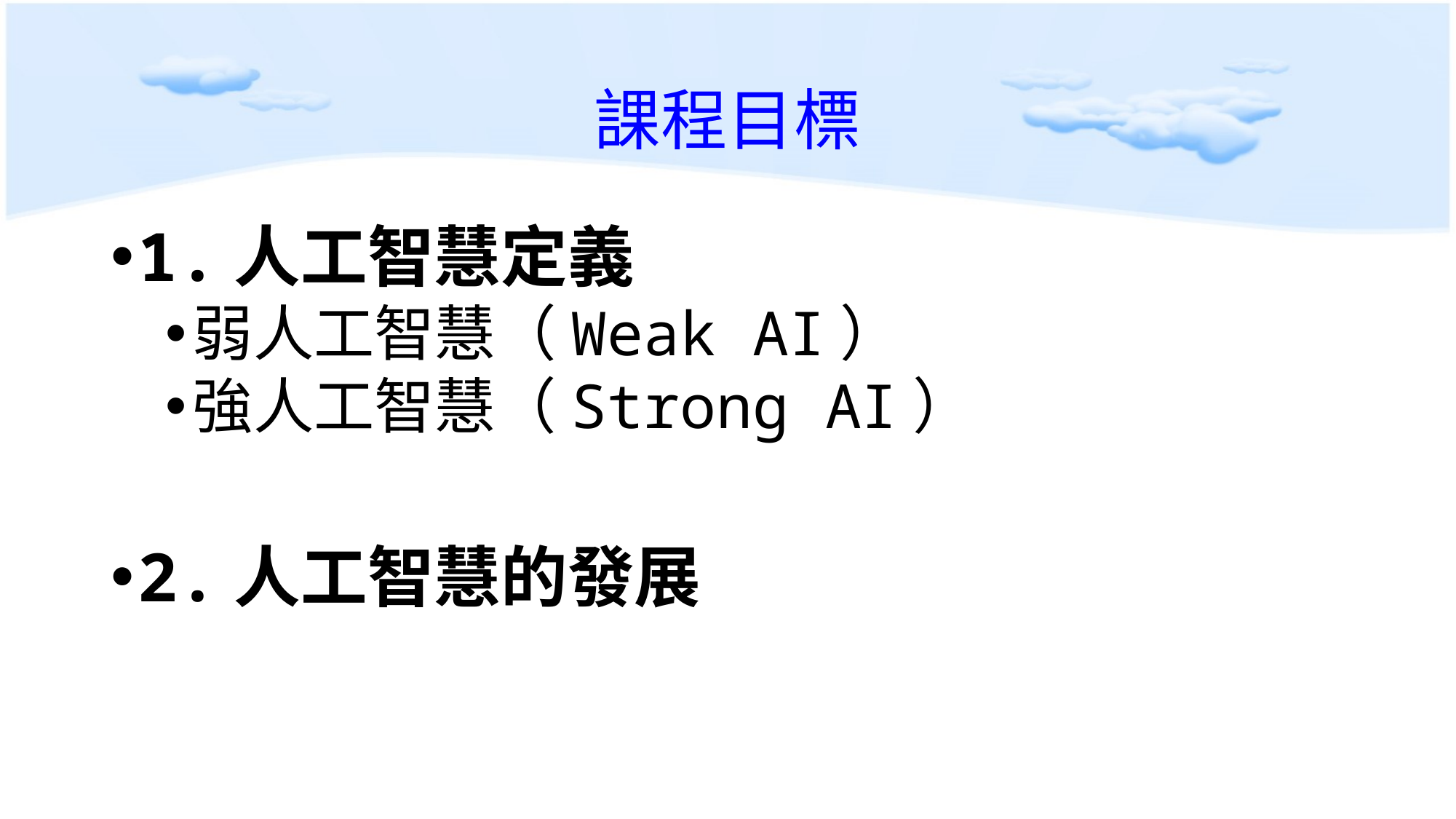

# 課程目標
1.人工智慧定義
弱人工智慧（Weak AI）
強人工智慧（Strong AI）

2.人工智慧的發展